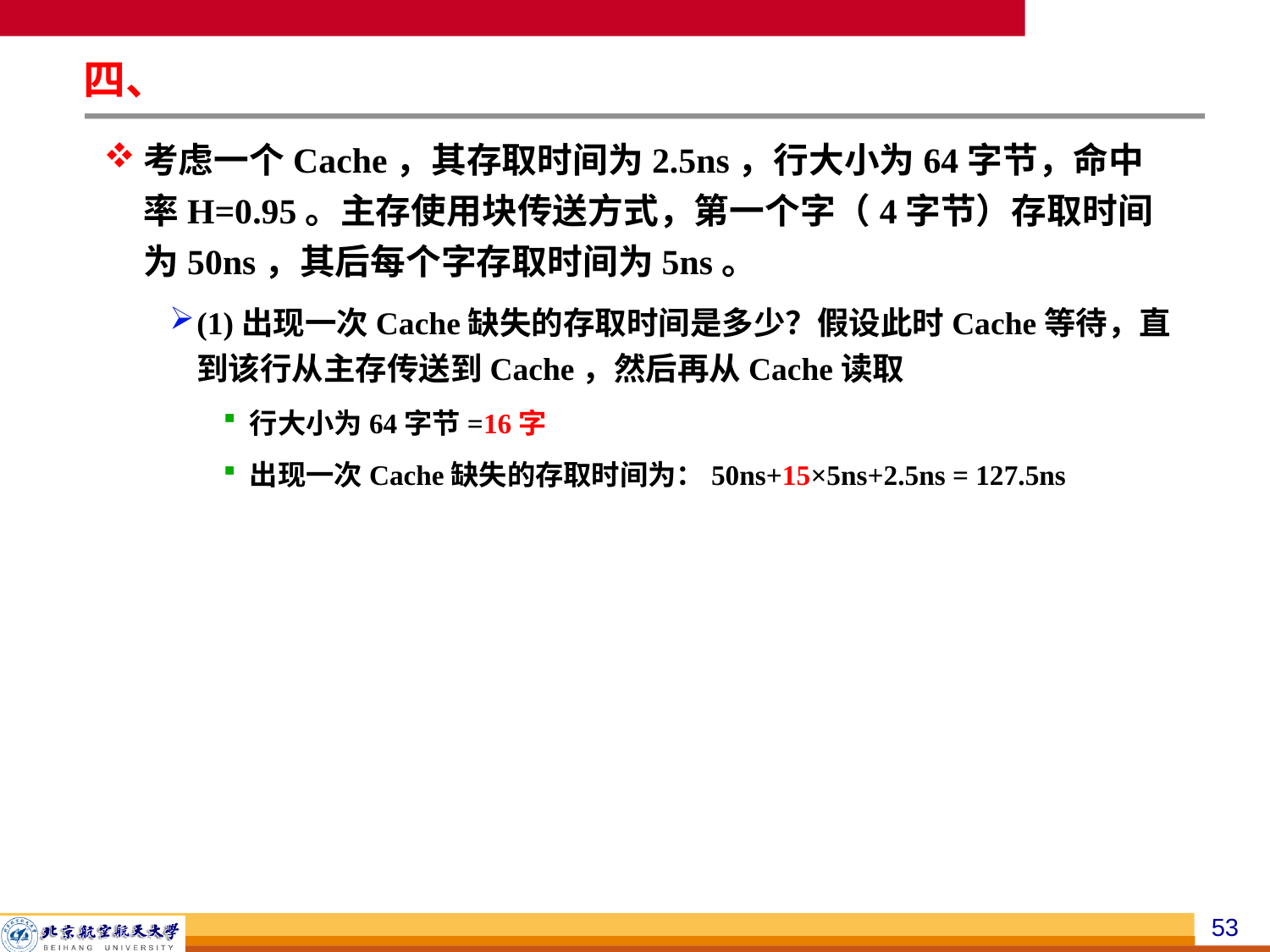

四、
考虑一个Cache，其存取时间为2.5ns，行大小为64字节，命中率H=0.95。主存使用块传送方式，第一个字（4字节）存取时间为50ns，其后每个字存取时间为5ns。
(1)出现一次Cache缺失的存取时间是多少？假设此时Cache等待，直到该行从主存传送到Cache，然后再从Cache读取
行大小为64字节=16字
出现一次Cache缺失的存取时间为：50ns+15×5ns+2.5ns = 127.5ns